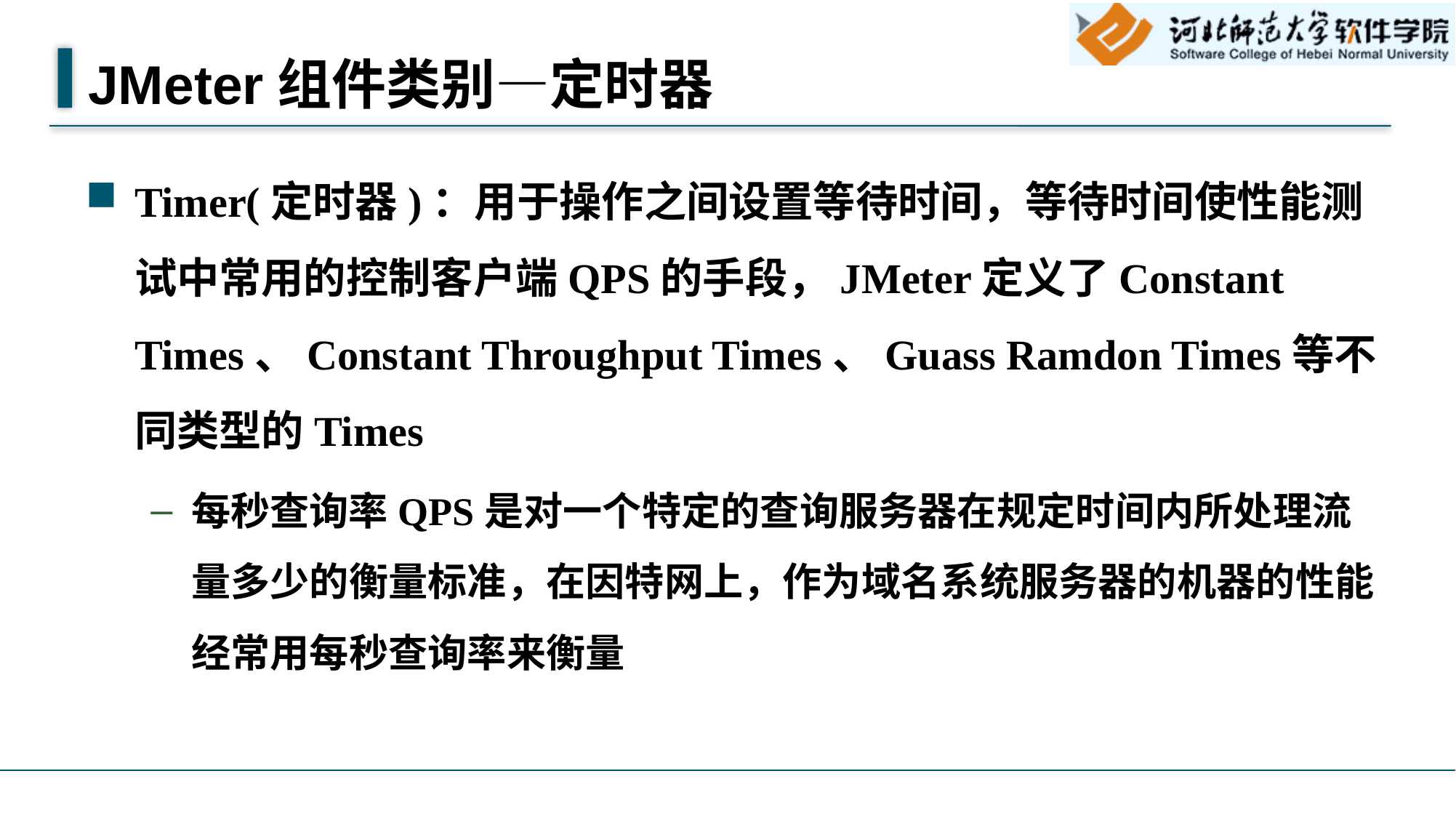

# JMeter组件类别—定时器
Timer(定时器)：用于操作之间设置等待时间，等待时间使性能测试中常用的控制客户端QPS的手段，JMeter定义了Constant Times、Constant Throughput Times、Guass Ramdon Times等不同类型的Times
每秒查询率QPS是对一个特定的查询服务器在规定时间内所处理流量多少的衡量标准，在因特网上，作为域名系统服务器的机器的性能经常用每秒查询率来衡量